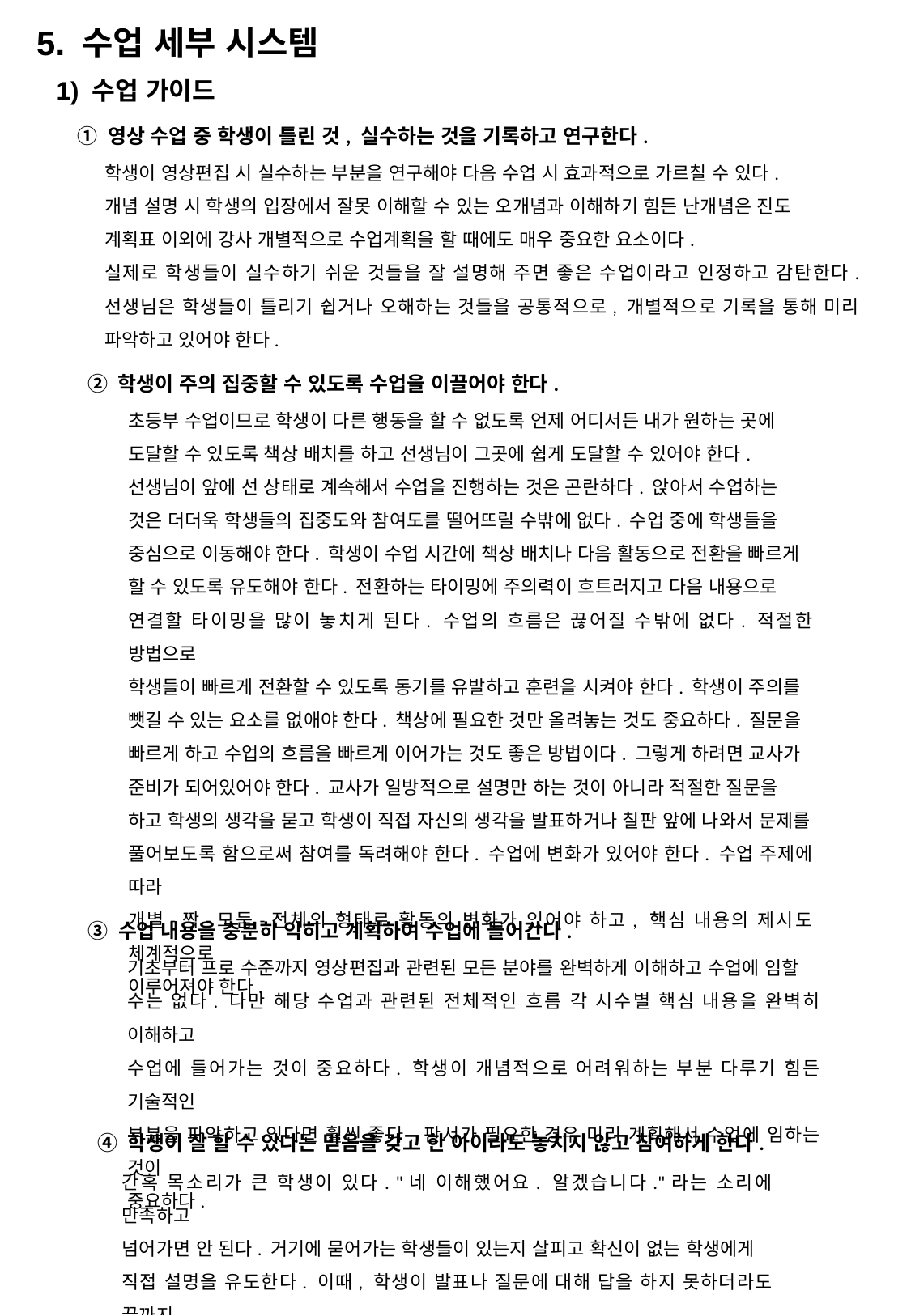

5. 수업 세부 시스템
1) 수업 가이드
① 영상 수업 중 학생이 틀린 것, 실수하는 것을 기록하고 연구한다.
학생이 영상편집 시 실수하는 부분을 연구해야 다음 수업 시 효과적으로 가르칠 수 있다.
개념 설명 시 학생의 입장에서 잘못 이해할 수 있는 오개념과 이해하기 힘든 난개념은 진도
계획표 이외에 강사 개별적으로 수업계획을 할 때에도 매우 중요한 요소이다.
실제로 학생들이 실수하기 쉬운 것들을 잘 설명해 주면 좋은 수업이라고 인정하고 감탄한다. 선생님은 학생들이 틀리기 쉽거나 오해하는 것들을 공통적으로, 개별적으로 기록을 통해 미리 파악하고 있어야 한다.
② 학생이 주의 집중할 수 있도록 수업을 이끌어야 한다.
초등부 수업이므로 학생이 다른 행동을 할 수 없도록 언제 어디서든 내가 원하는 곳에
도달할 수 있도록 책상 배치를 하고 선생님이 그곳에 쉽게 도달할 수 있어야 한다.
선생님이 앞에 선 상태로 계속해서 수업을 진행하는 것은 곤란하다. 앉아서 수업하는
것은 더더욱 학생들의 집중도와 참여도를 떨어뜨릴 수밖에 없다. 수업 중에 학생들을
중심으로 이동해야 한다. 학생이 수업 시간에 책상 배치나 다음 활동으로 전환을 빠르게
할 수 있도록 유도해야 한다. 전환하는 타이밍에 주의력이 흐트러지고 다음 내용으로
연결할 타이밍을 많이 놓치게 된다. 수업의 흐름은 끊어질 수밖에 없다. 적절한 방법으로
학생들이 빠르게 전환할 수 있도록 동기를 유발하고 훈련을 시켜야 한다. 학생이 주의를
뺏길 수 있는 요소를 없애야 한다. 책상에 필요한 것만 올려놓는 것도 중요하다. 질문을
빠르게 하고 수업의 흐름을 빠르게 이어가는 것도 좋은 방법이다. 그렇게 하려면 교사가
준비가 되어있어야 한다. 교사가 일방적으로 설명만 하는 것이 아니라 적절한 질문을
하고 학생의 생각을 묻고 학생이 직접 자신의 생각을 발표하거나 칠판 앞에 나와서 문제를
풀어보도록 함으로써 참여를 독려해야 한다. 수업에 변화가 있어야 한다. 수업 주제에 따라
개별-짝-모둠-전체의 형태로 활동의 변화가 있어야 하고, 핵심 내용의 제시도 체계적으로
이루어져야 한다.
③ 수업 내용을 충분히 익히고 계획하여 수업에 들어간다.
기초부터 프로 수준까지 영상편집과 관련된 모든 분야를 완벽하게 이해하고 수업에 임할
수는 없다. 다만 해당 수업과 관련된 전체적인 흐름 각 시수별 핵심 내용을 완벽히 이해하고
수업에 들어가는 것이 중요하다. 학생이 개념적으로 어려워하는 부분 다루기 힘든 기술적인
부분을 파악하고 있다면 훨씬 좋다. 판서가 필요한 경우 미리 계획해서 수업에 임하는 것이
중요하다.
④ 학생이 잘 할 수 있다는 믿음을 갖고 한 아이라도 놓치지 않고 참여하게 한다.
간혹 목소리가 큰 학생이 있다. "네 이해했어요. 알겠습니다."라는 소리에 만족하고
넘어가면 안 된다. 거기에 묻어가는 학생들이 있는지 살피고 확신이 없는 학생에게
직접 설명을 유도한다. 이때, 학생이 발표나 질문에 대해 답을 하지 못하더라도 끝까지
할 수 있다는 믿음을 갖고 기회를 주어 대답하도록 도와주어 자존감을 높여준다.